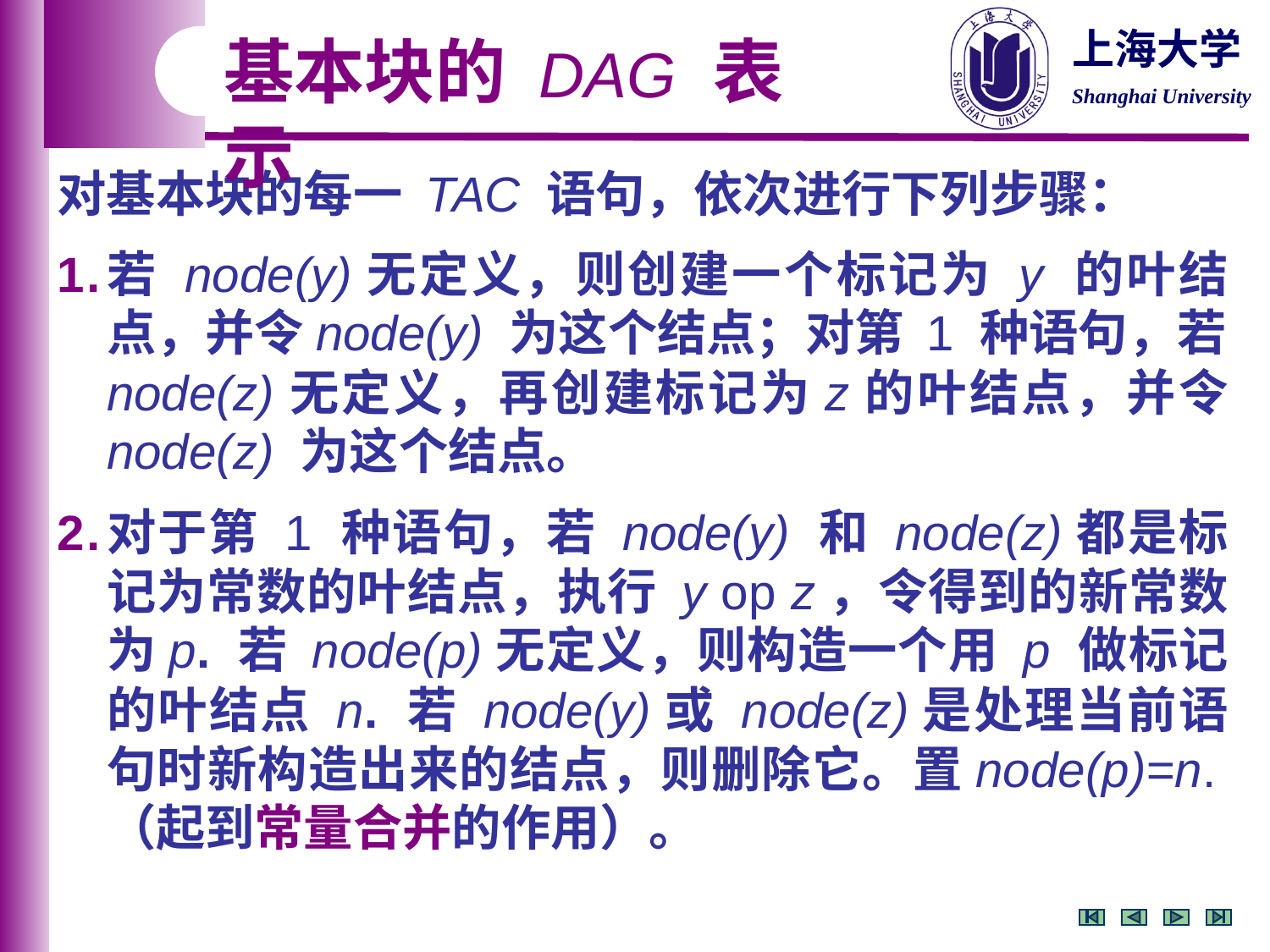

基本块的 DAG 表示
对基本块的每一 TAC 语句，依次进行下列步骤：
若 node(y)无定义，则创建一个标记为 y 的叶结点，并令node(y) 为这个结点；对第 1 种语句，若node(z)无定义，再创建标记为z的叶结点，并令 node(z) 为这个结点。
对于第 1 种语句，若 node(y) 和 node(z)都是标记为常数的叶结点，执行 y op z，令得到的新常数为p. 若 node(p)无定义，则构造一个用 p 做标记的叶结点 n. 若 node(y)或 node(z)是处理当前语句时新构造出来的结点，则删除它。置node(p)=n.（起到常量合并的作用）。